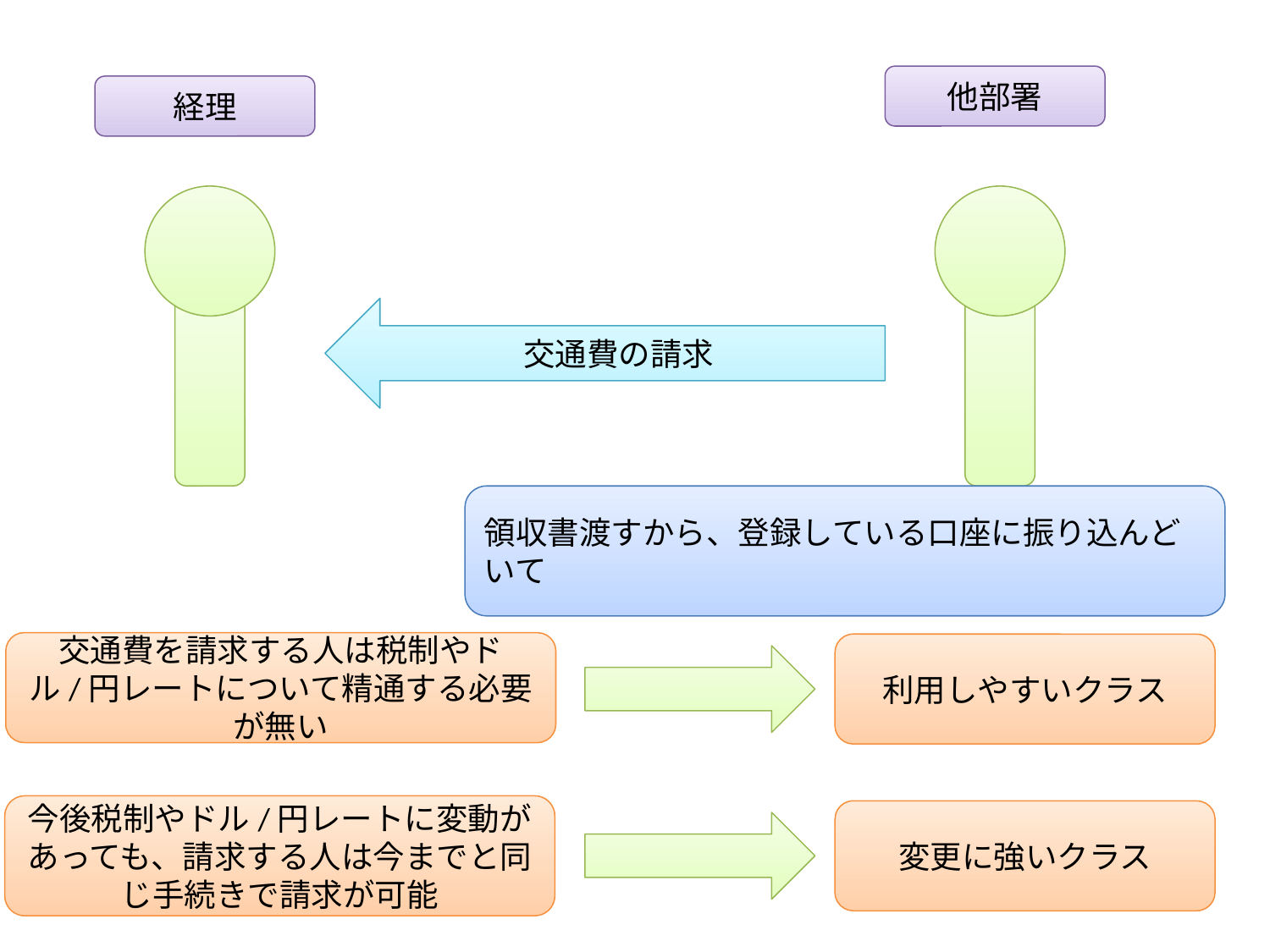

他部署
経理

交通費の請求
領収書渡すから、登録している口座に振り込んどいて
交通費を請求する人は税制やドル/円レートについて精通する必要が無い
利用しやすいクラス

今後税制やドル/円レートに変動があっても、請求する人は今までと同じ手続きで請求が可能
変更に強いクラス